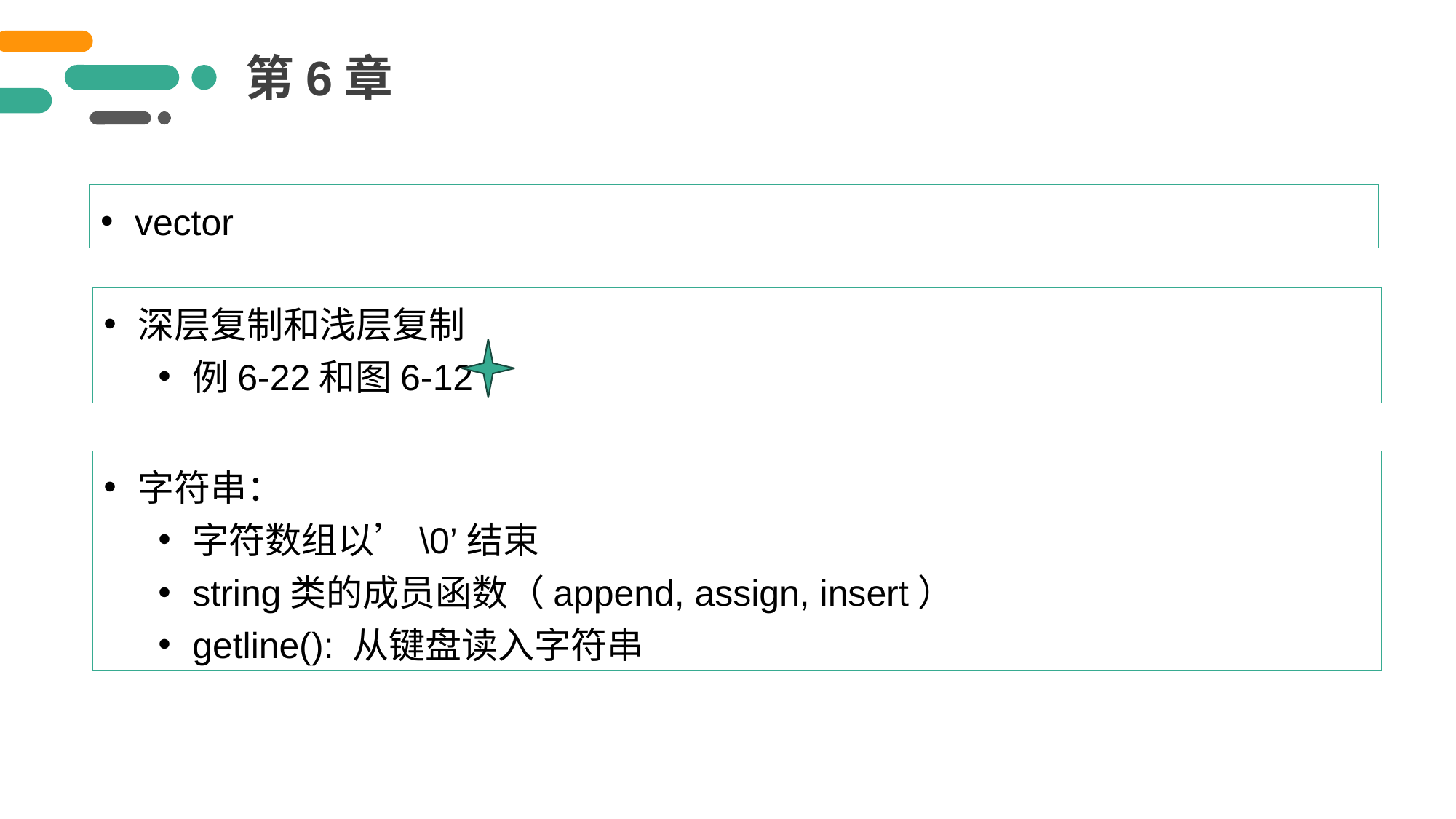

第6章
vector
深层复制和浅层复制
例6-22和图6-12

字符串：
字符数组以’\0’结束
string类的成员函数（append, assign, insert）
getline(): 从键盘读入字符串